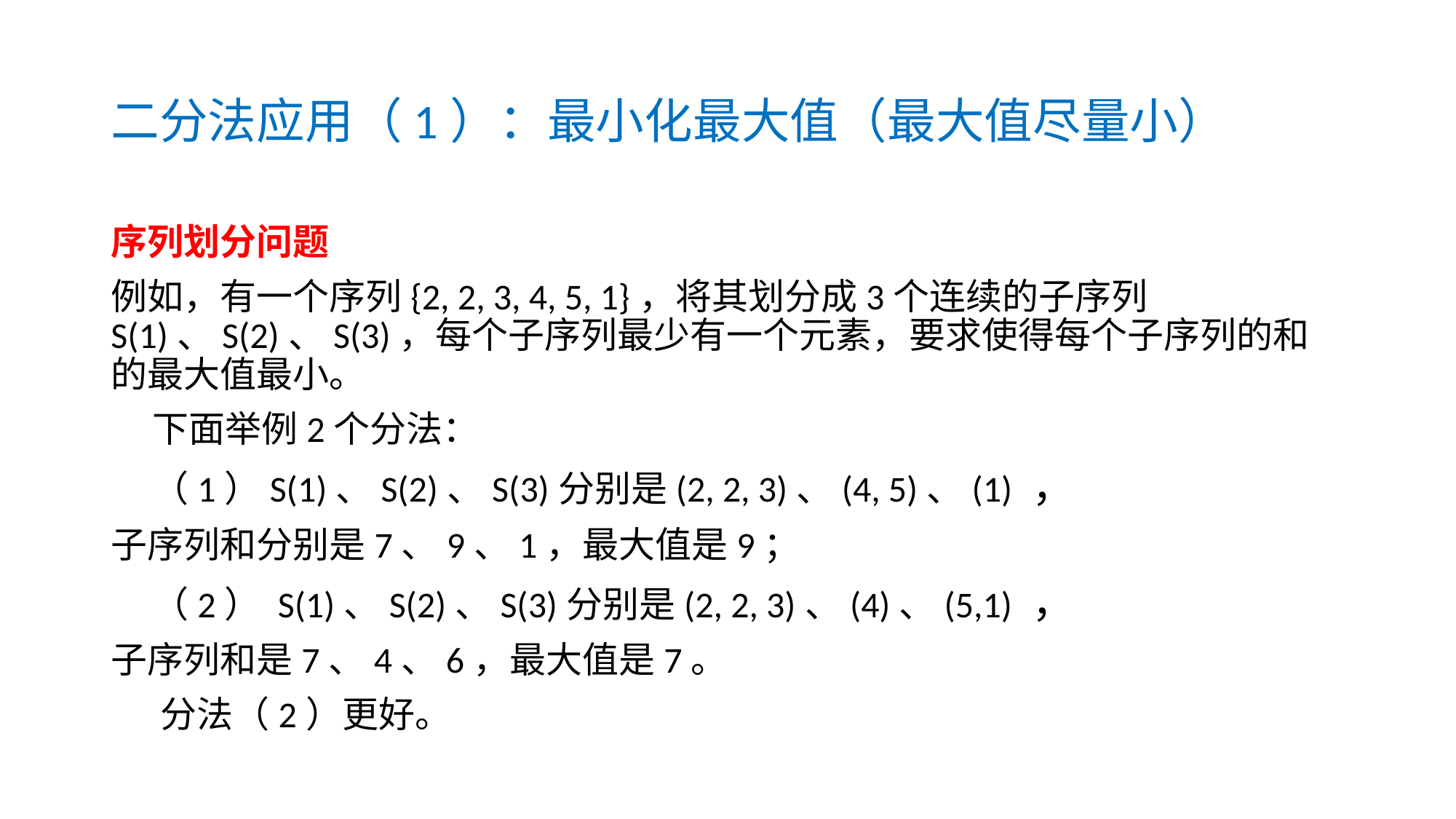

# 二分法应用（1）：最小化最大值（最大值尽量小）
序列划分问题
例如，有一个序列{2, 2, 3, 4, 5, 1}，将其划分成3个连续的子序列S(1)、S(2)、S(3)，每个子序列最少有一个元素，要求使得每个子序列的和的最大值最小。
    下面举例2个分法：
    （1）S(1)、S(2)、S(3)分别是(2, 2, 3)、(4, 5)、(1) ，
子序列和分别是7、9、1，最大值是9；
    （2） S(1)、S(2)、S(3)分别是(2, 2, 3)、(4)、(5,1) ，
子序列和是7、4、6，最大值是7。
     分法（2）更好。